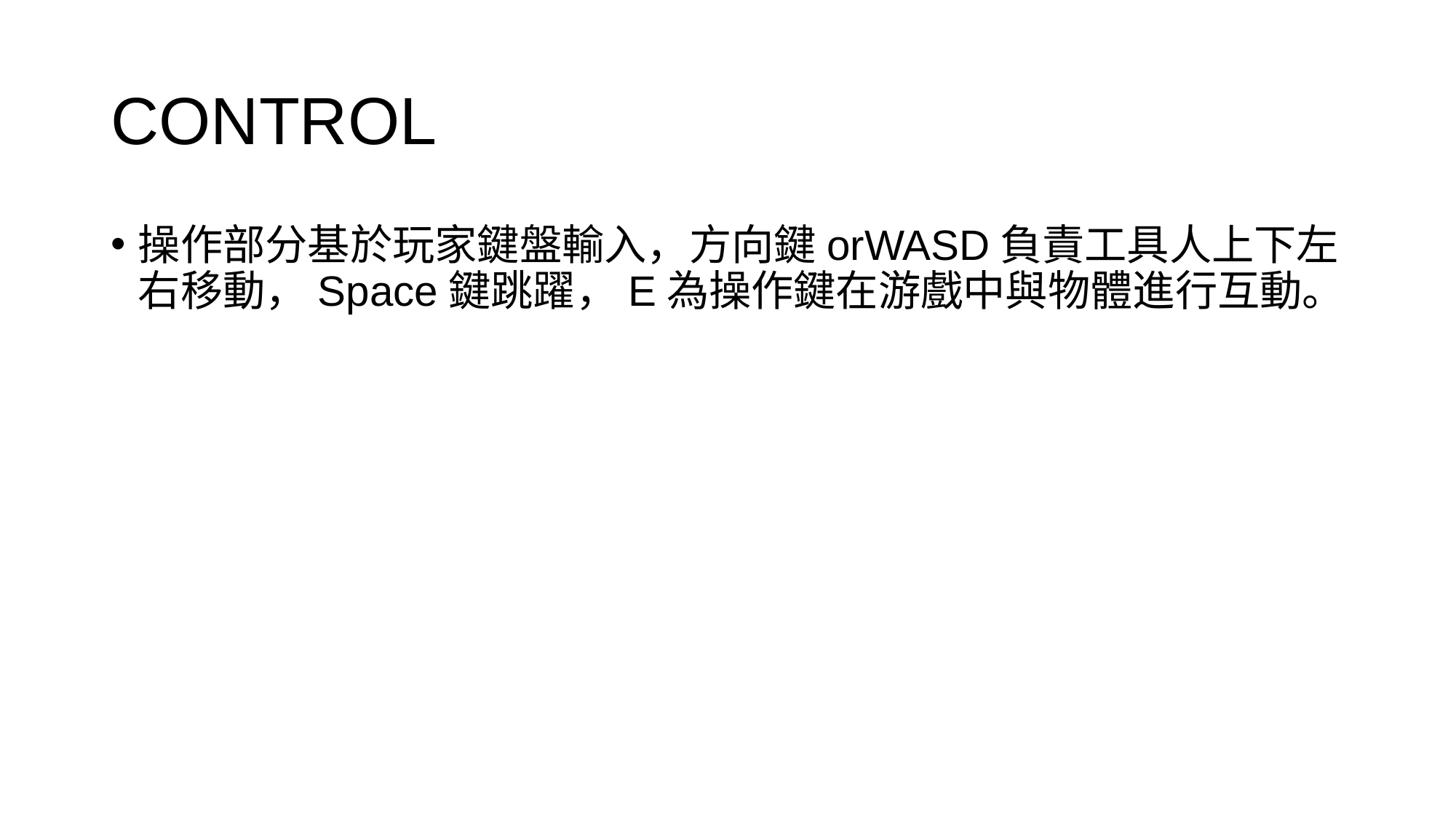

# CONTROL
操作部分基於玩家鍵盤輸入，方向鍵orWASD負責工具人上下左右移動，Space鍵跳躍，E為操作鍵在游戲中與物體進行互動。